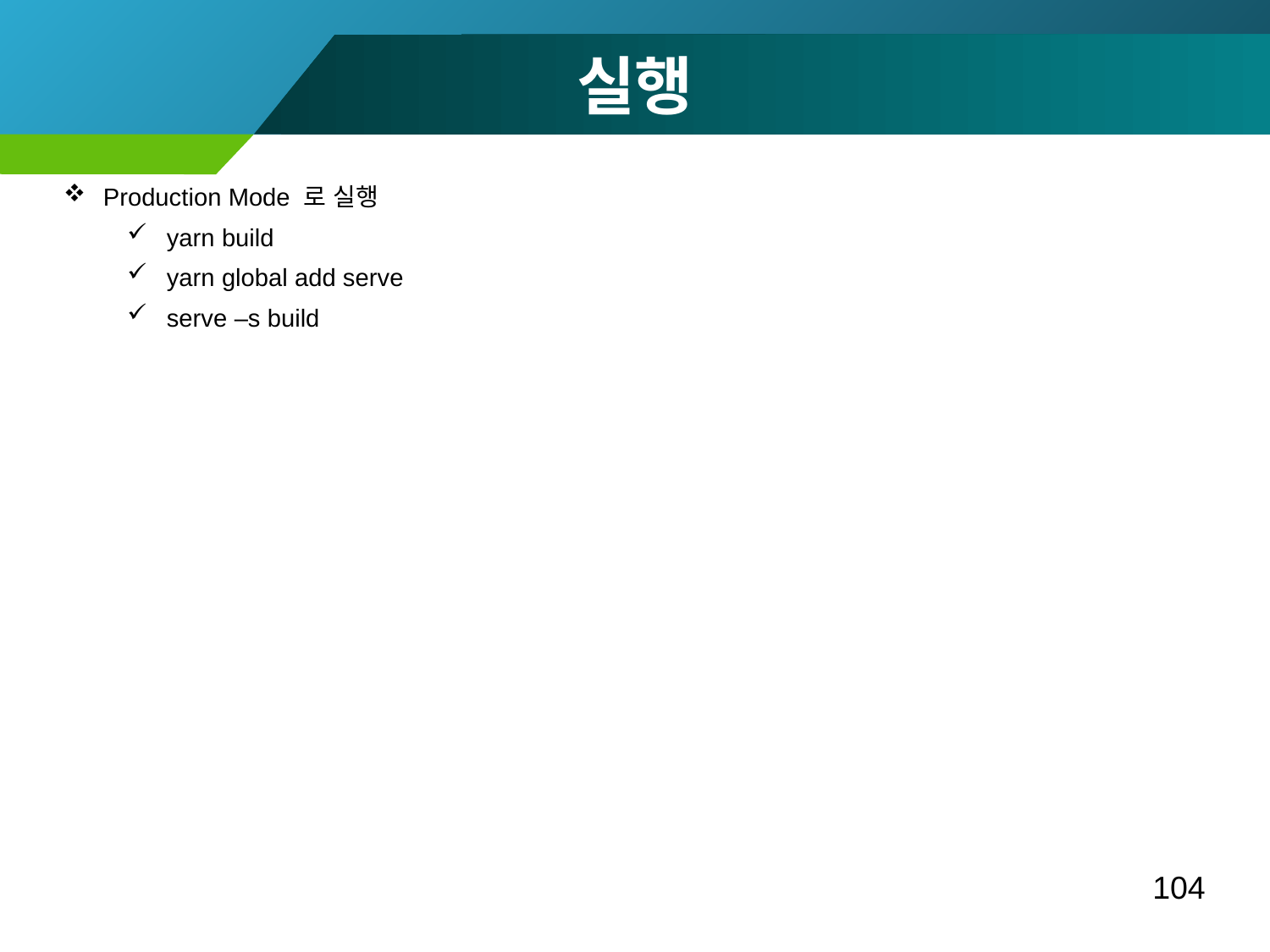

실행
Production Mode 로 실행
yarn build
yarn global add serve
serve –s build
104